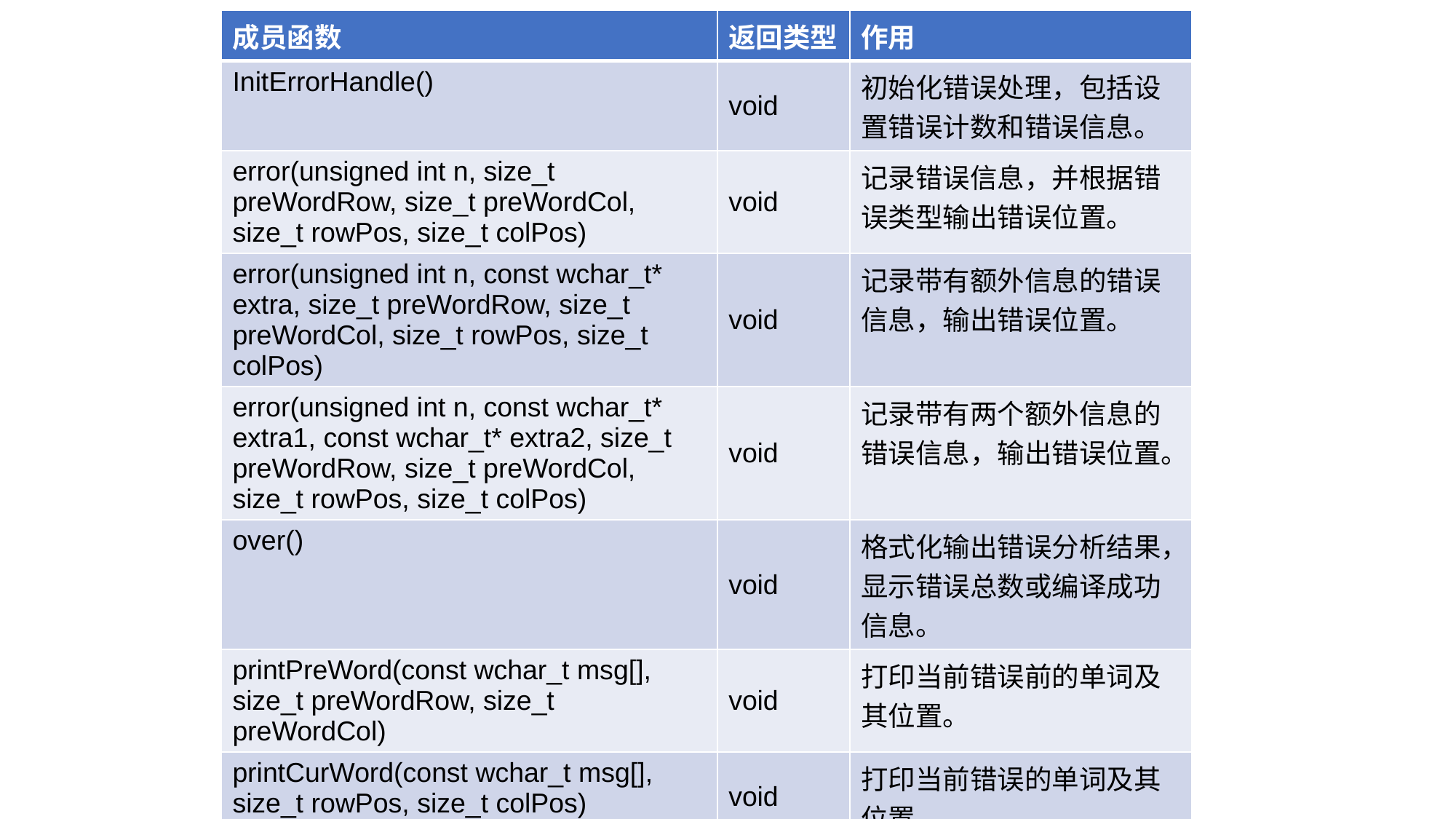

| 成员函数 | 返回类型 | 作用 |
| --- | --- | --- |
| InitErrorHandle() | void | 初始化错误处理，包括设置错误计数和错误信息。 |
| error(unsigned int n, size\_t preWordRow, size\_t preWordCol, size\_t rowPos, size\_t colPos) | void | 记录错误信息，并根据错误类型输出错误位置。 |
| error(unsigned int n, const wchar\_t\* extra, size\_t preWordRow, size\_t preWordCol, size\_t rowPos, size\_t colPos) | void | 记录带有额外信息的错误信息，输出错误位置。 |
| error(unsigned int n, const wchar\_t\* extra1, const wchar\_t\* extra2, size\_t preWordRow, size\_t preWordCol, size\_t rowPos, size\_t colPos) | void | 记录带有两个额外信息的错误信息，输出错误位置。 |
| over() | void | 格式化输出错误分析结果，显示错误总数或编译成功信息。 |
| printPreWord(const wchar\_t msg[], size\_t preWordRow, size\_t preWordCol) | void | 打印当前错误前的单词及其位置。 |
| printCurWord(const wchar\_t msg[], size\_t rowPos, size\_t colPos) | void | 打印当前错误的单词及其位置。 |